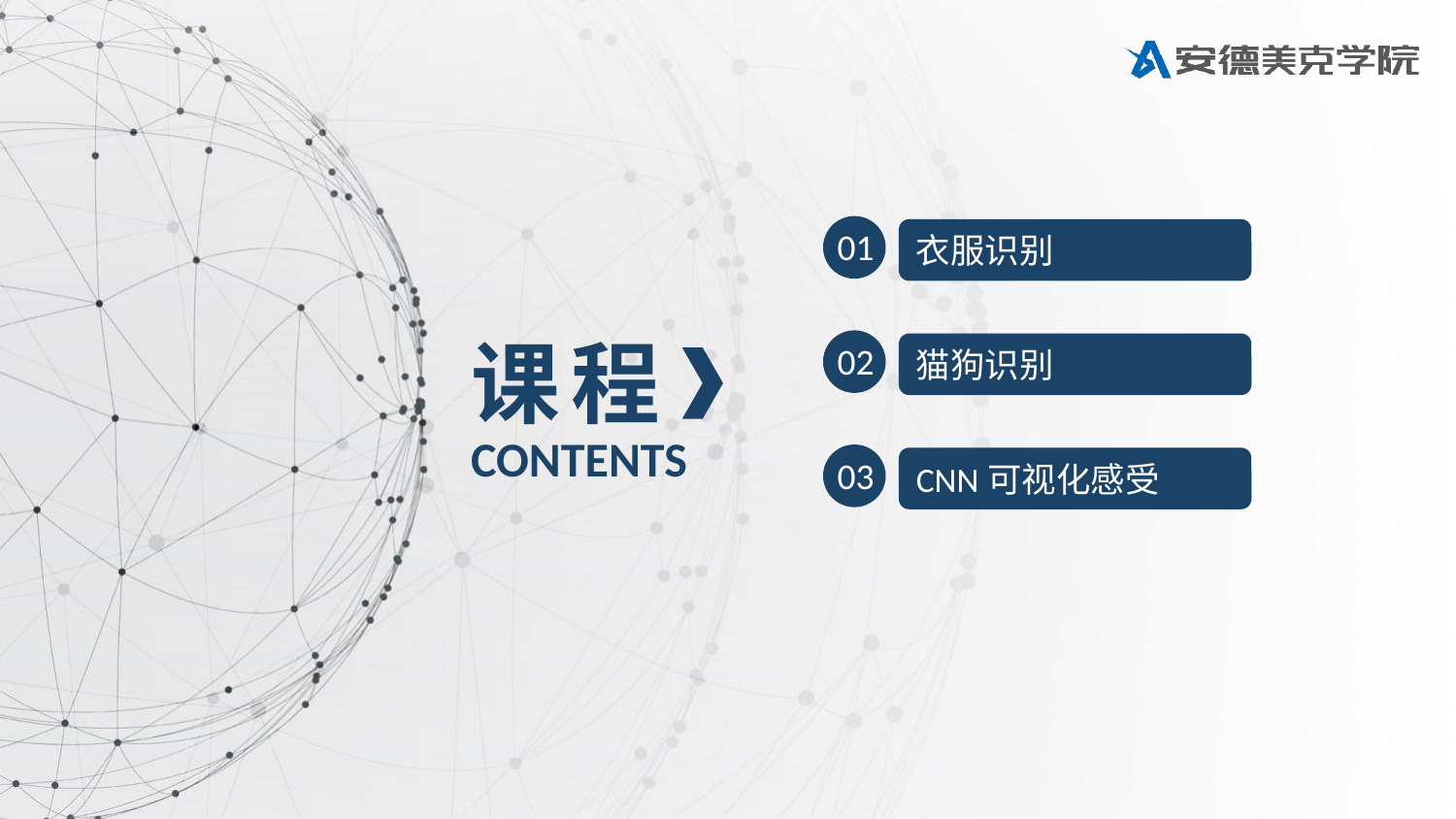

01
衣服识别
课 程

02
猫狗识别

CONTENTS

03
CNN可视化感受